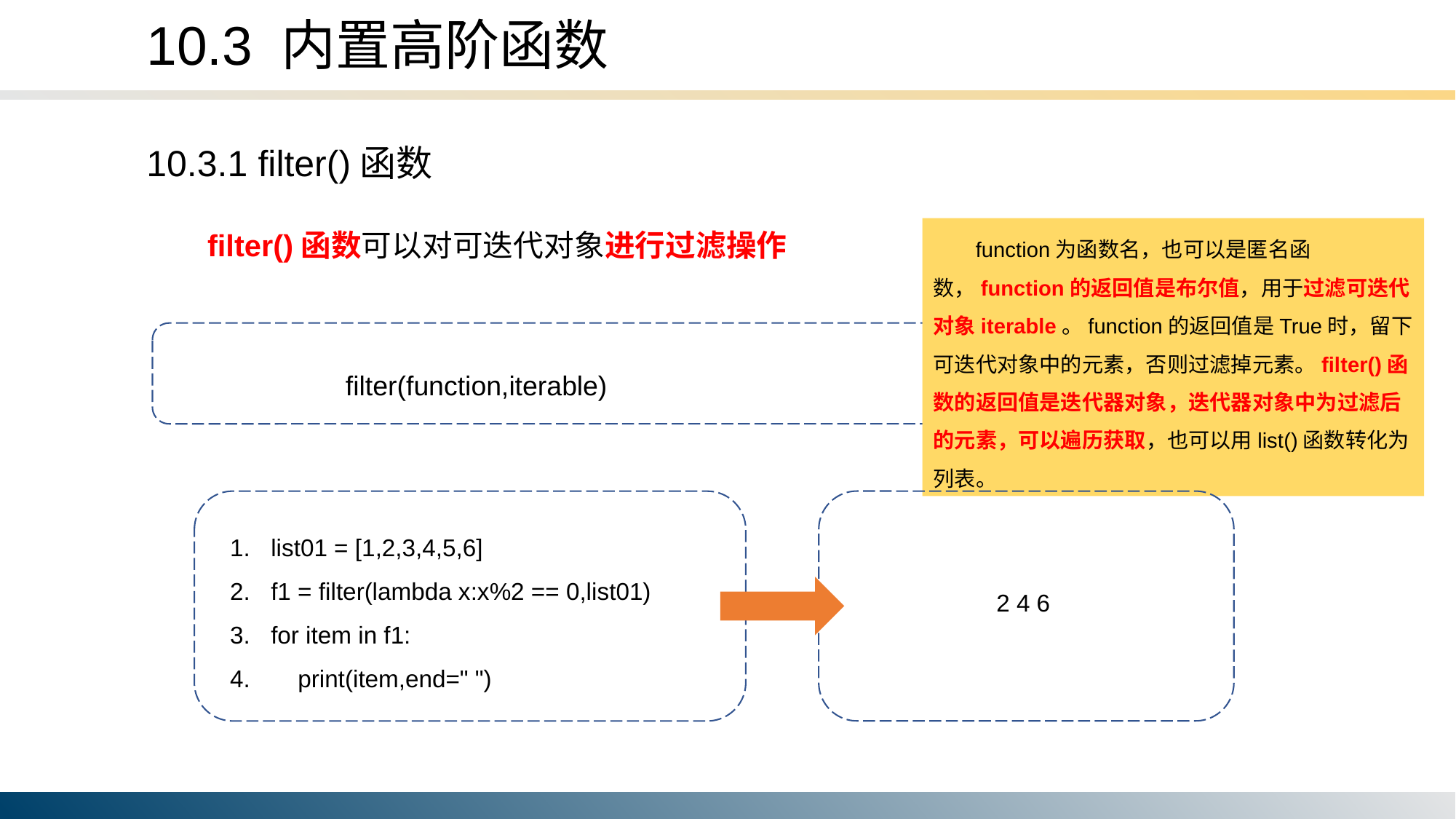

10.3 内置高阶函数
10.3.1 filter()函数
filter()函数可以对可迭代对象进行过滤操作
function为函数名，也可以是匿名函数，function的返回值是布尔值，用于过滤可迭代对象iterable。function的返回值是True时，留下可迭代对象中的元素，否则过滤掉元素。filter()函数的返回值是迭代器对象，迭代器对象中为过滤后的元素，可以遍历获取，也可以用list()函数转化为列表。

filter(function,iterable)

list01 = [1,2,3,4,5,6]
f1 = filter(lambda x:x%2 == 0,list01)
for item in f1:
    print(item,end=" ")
2 4 6